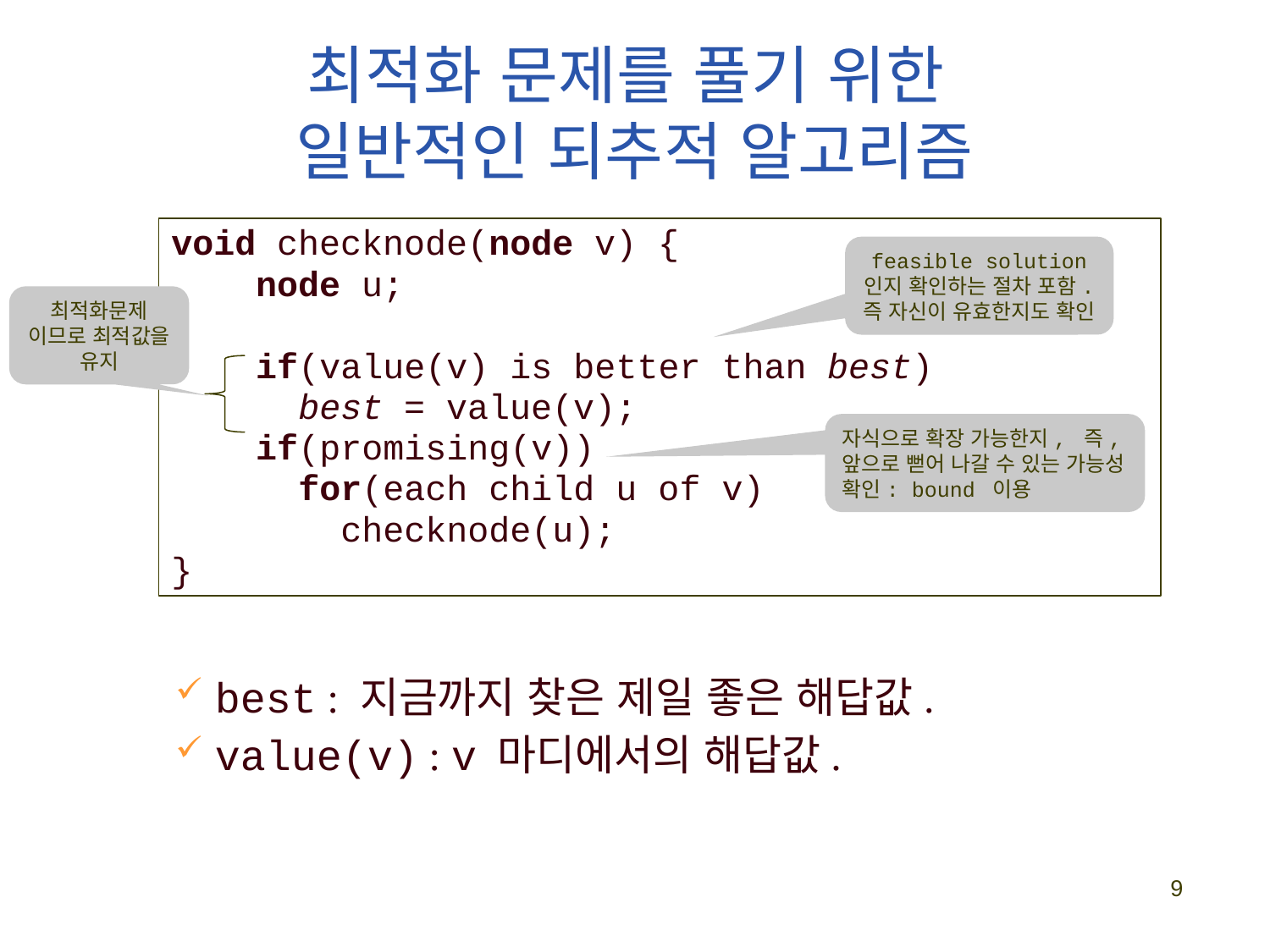

최적화 문제를 풀기 위한
일반적인 되추적 알고리즘
void checknode(node v) {
    node u;

    if(value(v) is better than best)
      best = value(v);
    if(promising(v))
      for(each child u of v)
        checknode(u);
}
feasible solution 인지 확인하는 절차 포함. 즉 자신이 유효한지도 확인
최적화문제 이므로 최적값을 유지

자식으로 확장 가능한지, 즉, 앞으로 뻗어 나갈 수 있는 가능성 확인: bound 이용

best : 지금까지 찾은 제일 좋은 해답값.
value(v) : v 마디에서의 해답값.
9